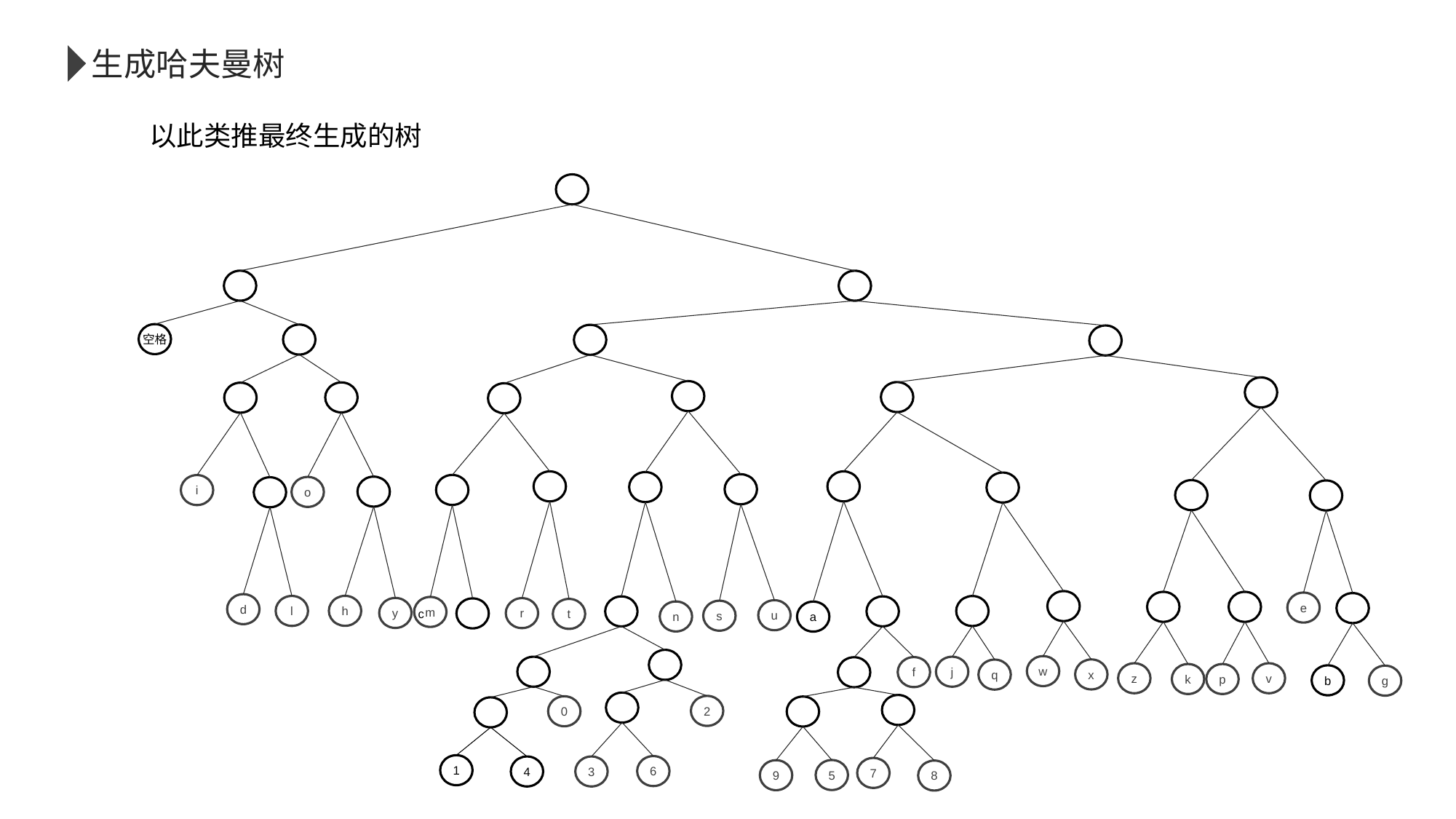

生成哈夫曼树

以此类推最终生成的树

空格

i

o

e

d
h
l

m
y
r
c
t
u
s
n
a

w

j
f

x
q
v
z
k
p
b
g

2
0

1
6
4
3
7
5
9
8